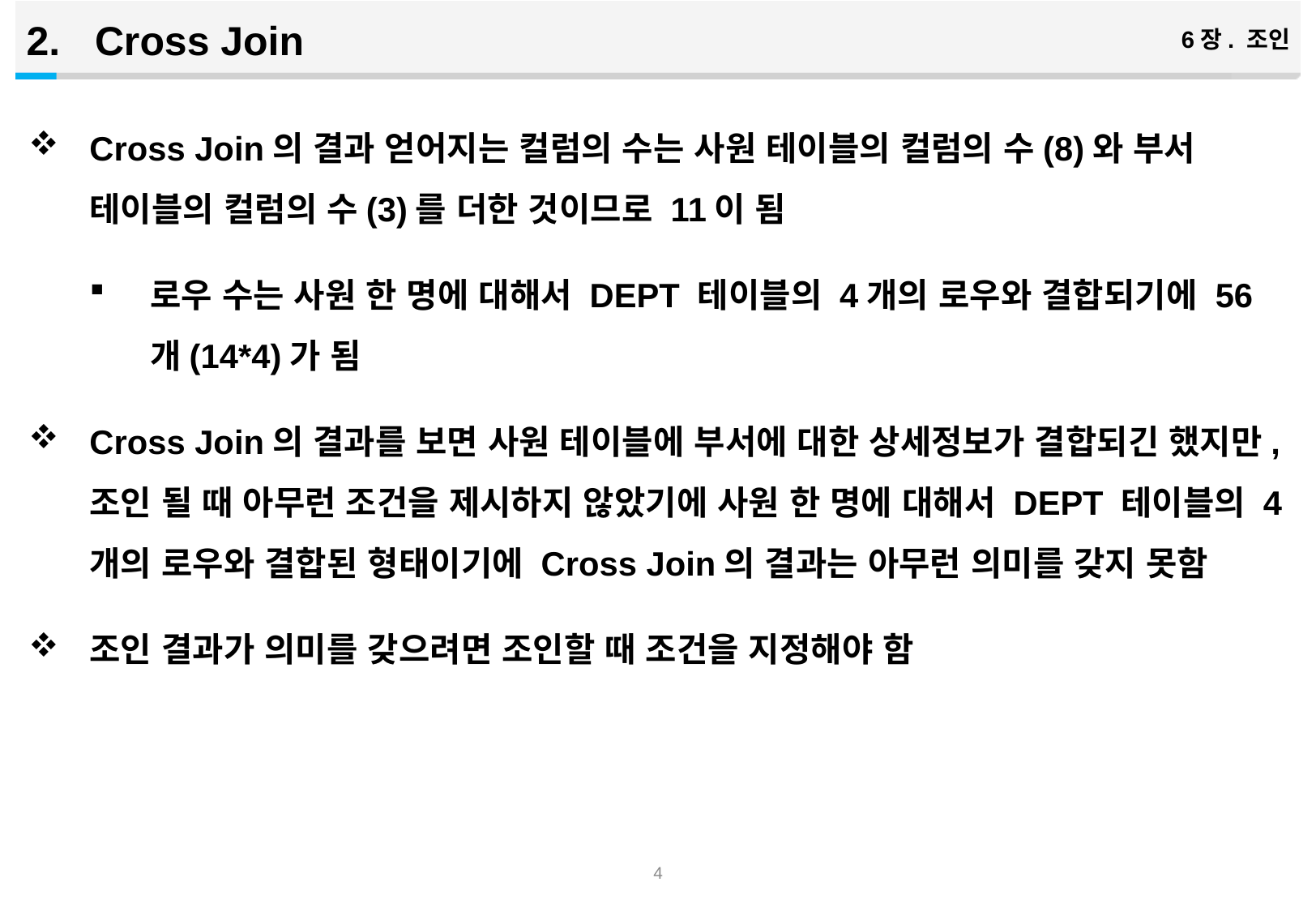

Cross Join
6장. 조인
Cross Join의 결과 얻어지는 컬럼의 수는 사원 테이블의 컬럼의 수(8)와 부서 테이블의 컬럼의 수(3)를 더한 것이므로 11이 됨
로우 수는 사원 한 명에 대해서 DEPT 테이블의 4개의 로우와 결합되기에 56개(14*4)가 됨
Cross Join의 결과를 보면 사원 테이블에 부서에 대한 상세정보가 결합되긴 했지만, 조인 될 때 아무런 조건을 제시하지 않았기에 사원 한 명에 대해서 DEPT 테이블의 4개의 로우와 결합된 형태이기에 Cross Join의 결과는 아무런 의미를 갖지 못함
조인 결과가 의미를 갖으려면 조인할 때 조건을 지정해야 함
4